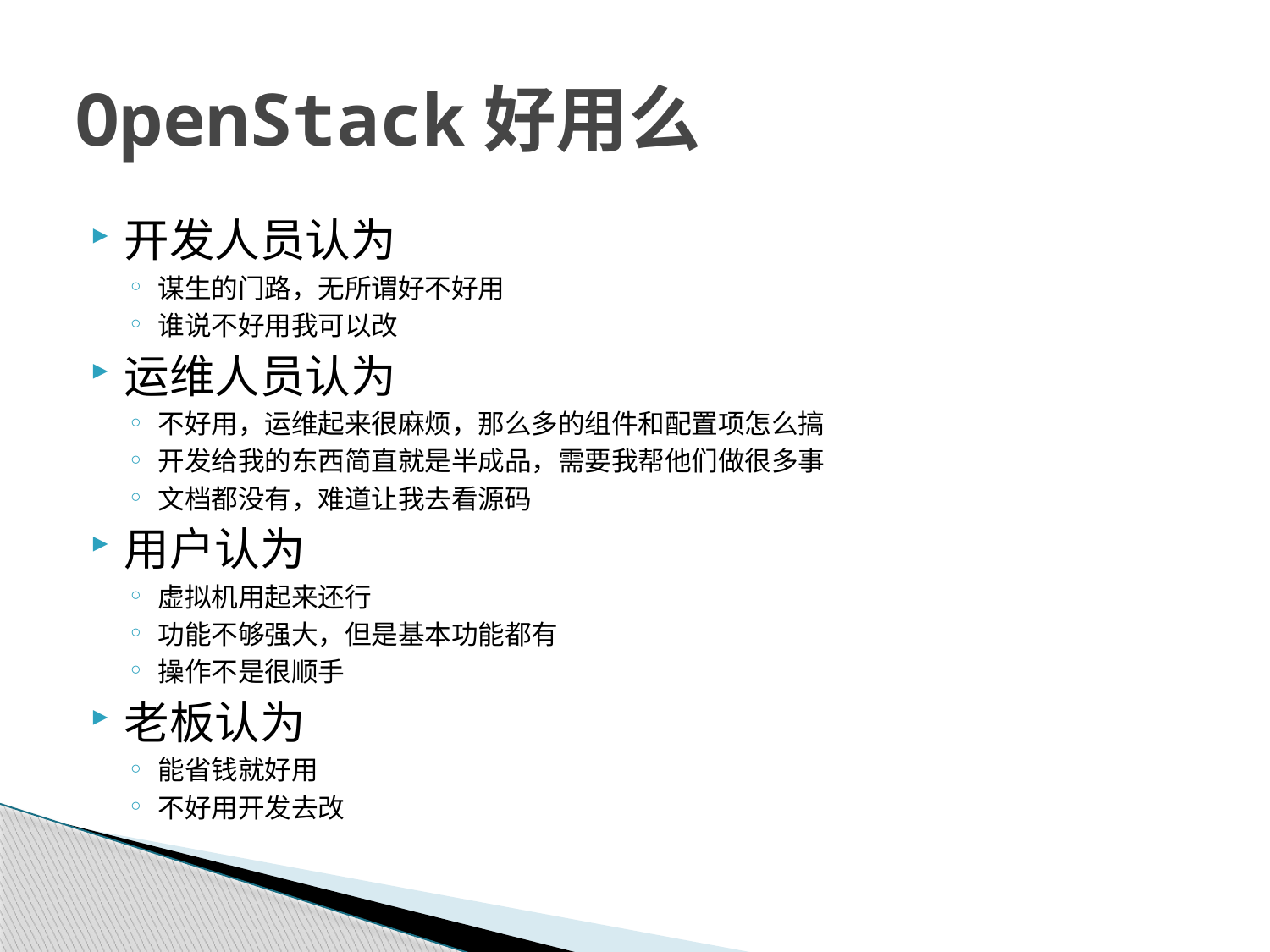

# OpenStack好用么
开发人员认为
谋生的门路，无所谓好不好用
谁说不好用我可以改
运维人员认为
不好用，运维起来很麻烦，那么多的组件和配置项怎么搞
开发给我的东西简直就是半成品，需要我帮他们做很多事
文档都没有，难道让我去看源码
用户认为
虚拟机用起来还行
功能不够强大，但是基本功能都有
操作不是很顺手
老板认为
能省钱就好用
不好用开发去改